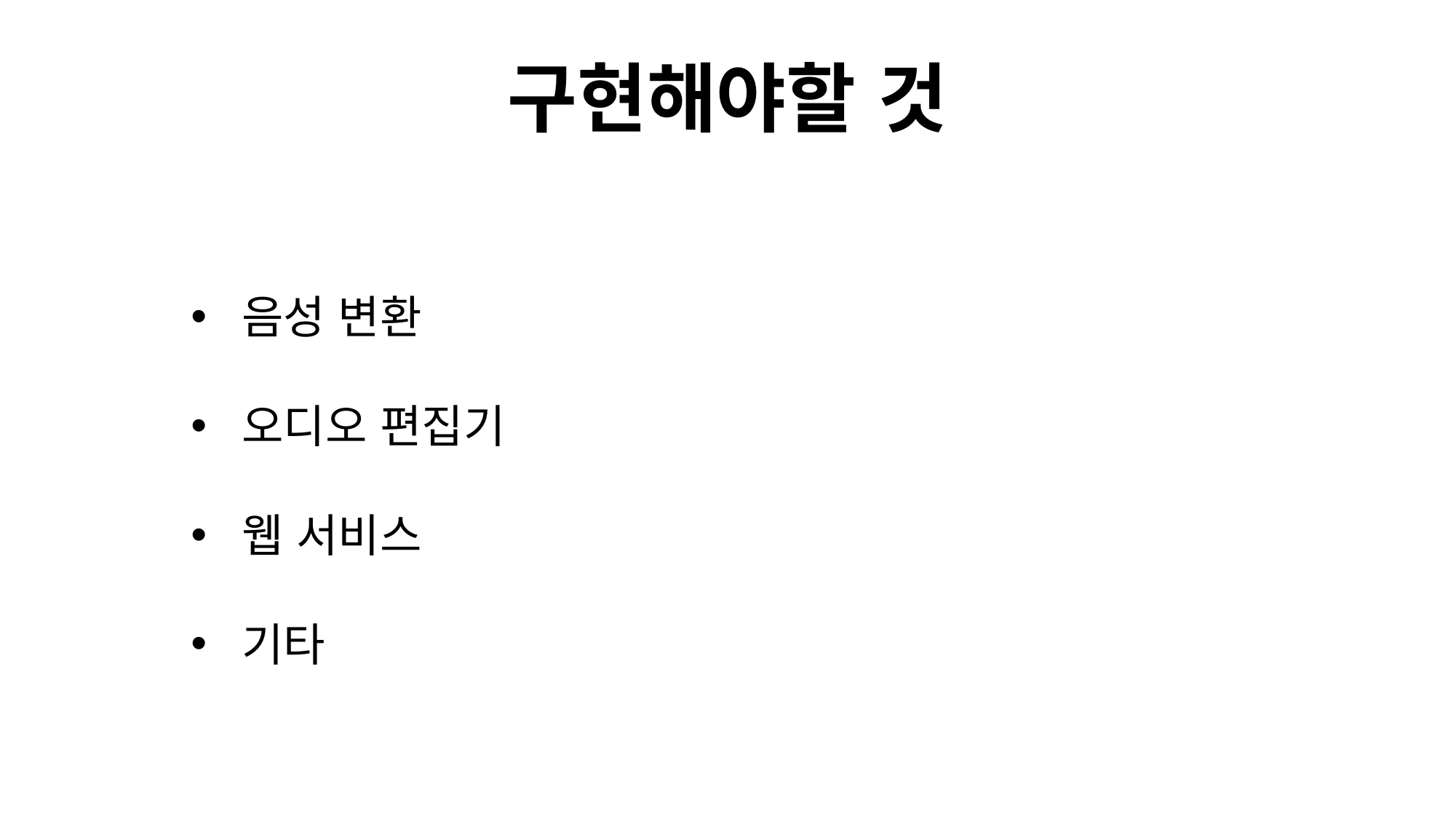

# 구현해야할 것

음성 변환

오디오 편집기

웹 서비스

기타